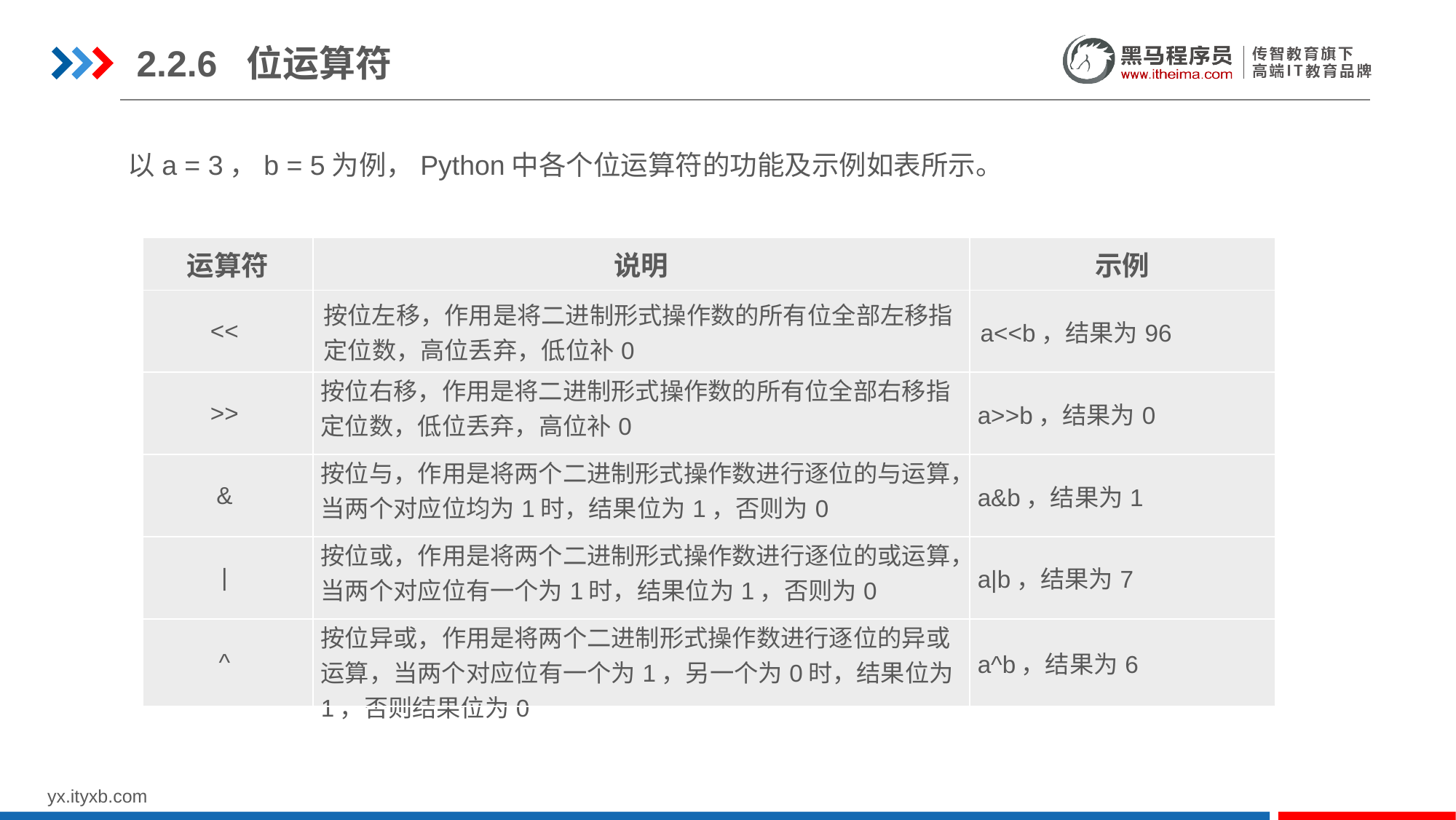

2.2.6  位运算符
以a = 3，b = 5为例，Python中各个位运算符的功能及示例如表所示。
| 运算符 | 说明 | 示例 |
| --- | --- | --- |
| << | 按位左移，作用是将二进制形式操作数的所有位全部左移指定位数，高位丢弃，低位补0 | a<<b，结果为96 |
| >> | 按位右移，作用是将二进制形式操作数的所有位全部右移指定位数，低位丢弃，高位补0 | a>>b，结果为0 |
| & | 按位与，作用是将两个二进制形式操作数进行逐位的与运算，当两个对应位均为1时，结果位为1，否则为0 | a&b，结果为1 |
| | | 按位或，作用是将两个二进制形式操作数进行逐位的或运算，当两个对应位有一个为1时，结果位为1，否则为0 | a|b，结果为7 |
| ^ | 按位异或，作用是将两个二进制形式操作数进行逐位的异或运算，当两个对应位有一个为1，另一个为0时，结果位为1，否则结果位为0 | a^b，结果为6 |